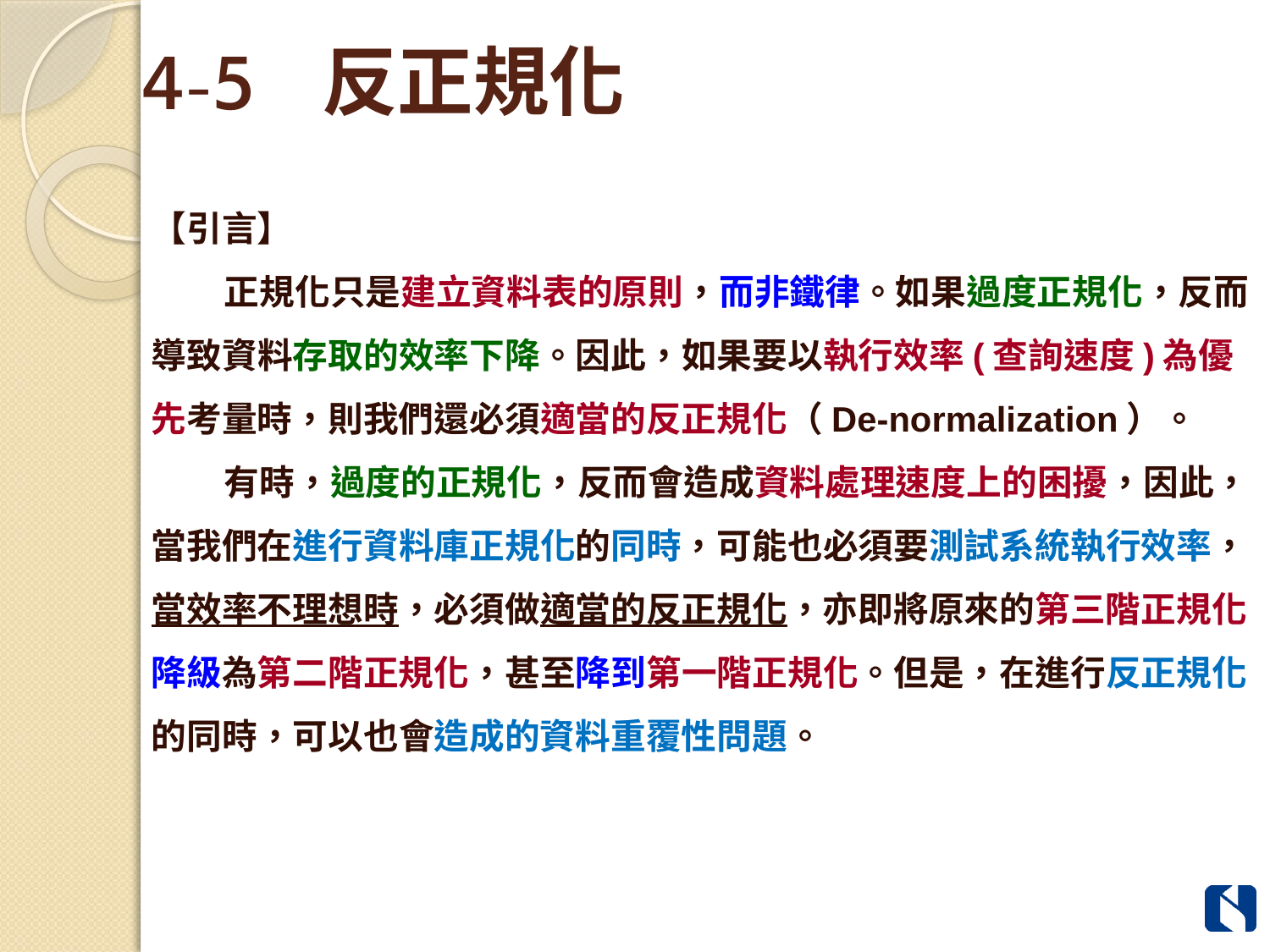

# 4-5  反正規化
【引言】
        正規化只是建立資料表的原則，而非鐵律。如果過度正規化，反而導致資料存取的效率下降。因此，如果要以執行效率(查詢速度)為優先考量時，則我們還必須適當的反正規化（De-normalization）。
        有時，過度的正規化，反而會造成資料處理速度上的困擾，因此，當我們在進行資料庫正規化的同時，可能也必須要測試系統執行效率，當效率不理想時，必須做適當的反正規化，亦即將原來的第三階正規化降級為第二階正規化，甚至降到第一階正規化。但是，在進行反正規化的同時，可以也會造成的資料重覆性問題。